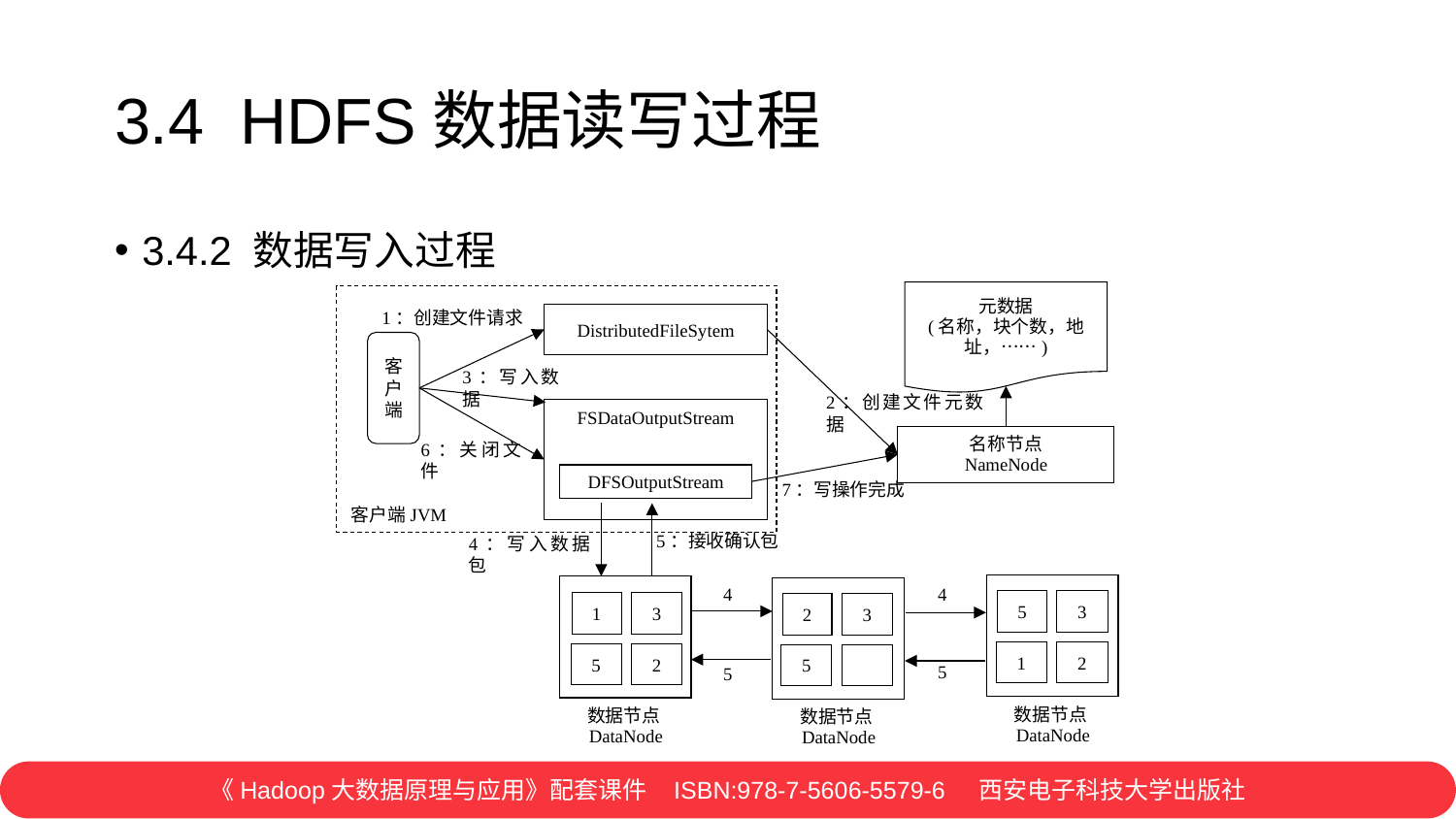

# 3.4  HDFS数据读写过程
3.4.2 数据写入过程

元数据
(名称，块个数，地址，……)
客户端JVM
1：创建文件请求
DistributedFileSytem
客户端
3：写入数据
2：创建文件元数据
FSDataOutputStream
名称节点
NameNode
6：关闭文件
DFSOutputStream
7：写操作完成
5：接收确认包
4：写入数据包
4
4

5
3
1
3
2
3
1
2
5
2
5

5
5
数据节点DataNode
数据节点DataNode
数据节点DataNode